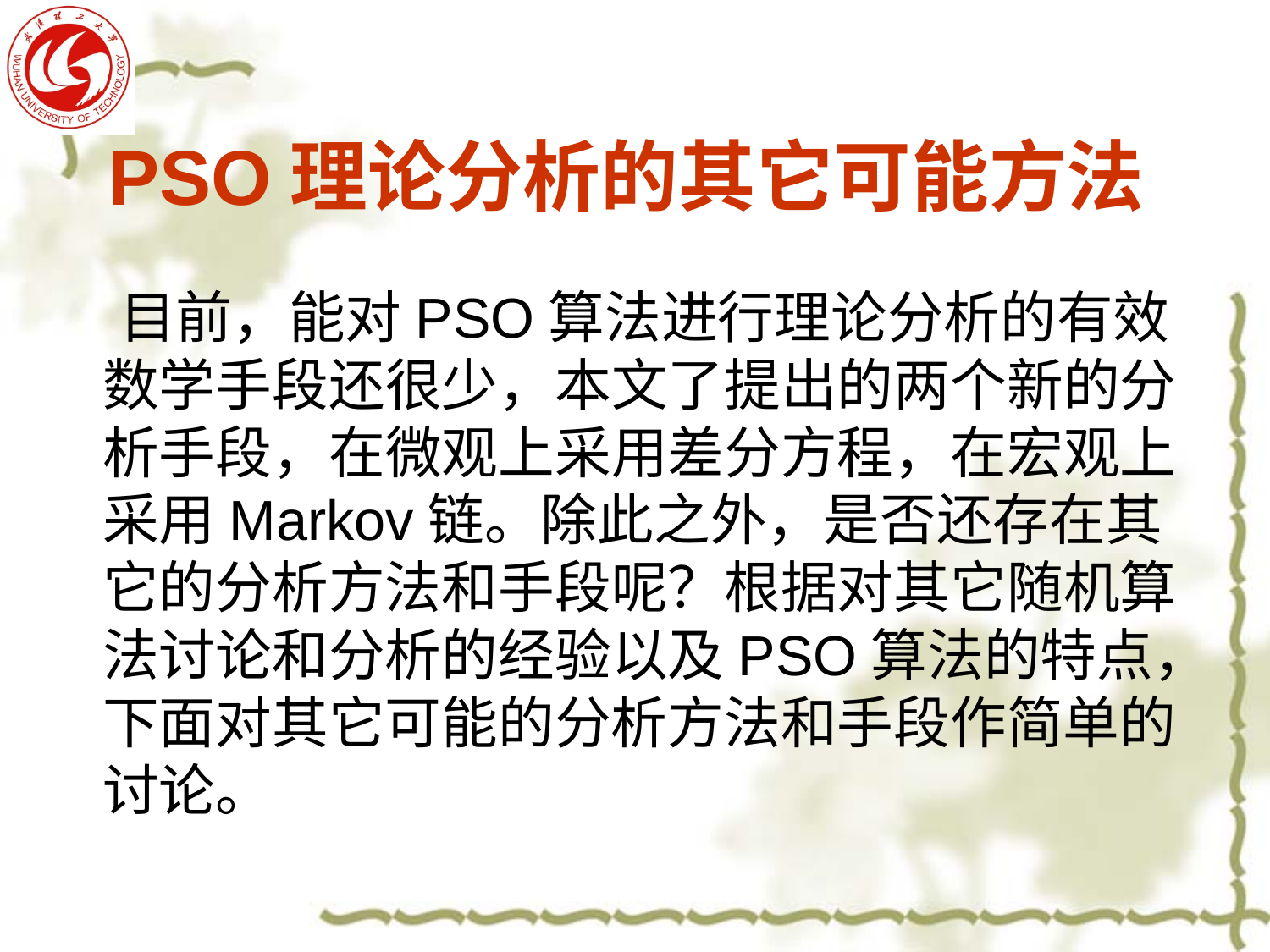

# PSO理论分析的其它可能方法
    目前，能对PSO算法进行理论分析的有效数学手段还很少，本文了提出的两个新的分析手段，在微观上采用差分方程，在宏观上采用Markov链。除此之外，是否还存在其它的分析方法和手段呢？根据对其它随机算法讨论和分析的经验以及PSO算法的特点，下面对其它可能的分析方法和手段作简单的讨论。